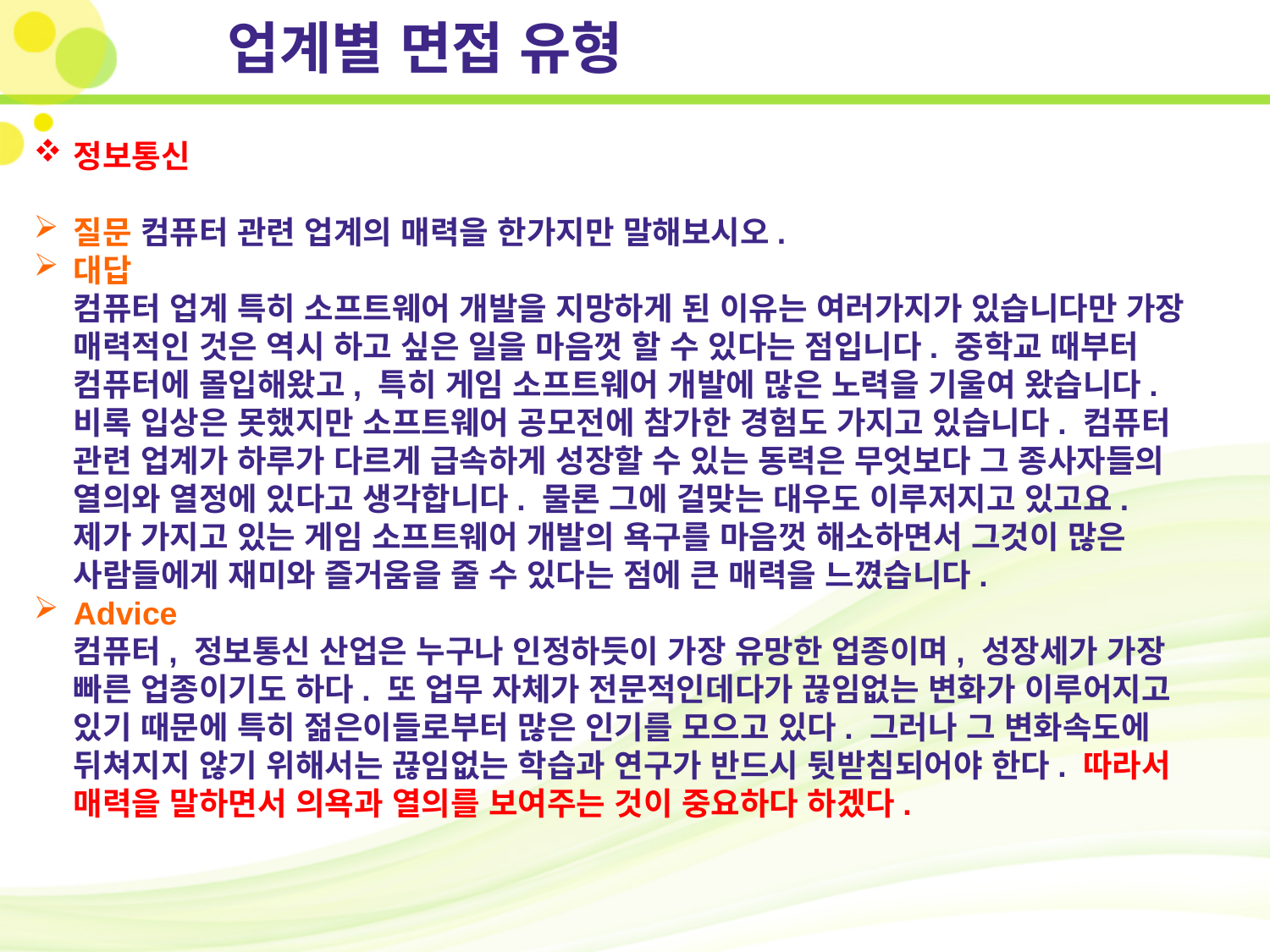

업계별 면접 유형
정보통신

질문 컴퓨터 관련 업계의 매력을 한가지만 말해보시오.
대답
컴퓨터 업계 특히 소프트웨어 개발을 지망하게 된 이유는 여러가지가 있습니다만 가장 매력적인 것은 역시 하고 싶은 일을 마음껏 할 수 있다는 점입니다. 중학교 때부터 컴퓨터에 몰입해왔고, 특히 게임 소프트웨어 개발에 많은 노력을 기울여 왔습니다. 비록 입상은 못했지만 소프트웨어 공모전에 참가한 경험도 가지고 있습니다. 컴퓨터 관련 업계가 하루가 다르게 급속하게 성장할 수 있는 동력은 무엇보다 그 종사자들의 열의와 열정에 있다고 생각합니다. 물론 그에 걸맞는 대우도 이루저지고 있고요. 제가 가지고 있는 게임 소프트웨어 개발의 욕구를 마음껏 해소하면서 그것이 많은 사람들에게 재미와 즐거움을 줄 수 있다는 점에 큰 매력을 느꼈습니다.
Advice
컴퓨터, 정보통신 산업은 누구나 인정하듯이 가장 유망한 업종이며, 성장세가 가장 빠른 업종이기도 하다. 또 업무 자체가 전문적인데다가 끊임없는 변화가 이루어지고 있기 때문에 특히 젊은이들로부터 많은 인기를 모으고 있다. 그러나 그 변화속도에 뒤쳐지지 않기 위해서는 끊임없는 학습과 연구가 반드시 뒷받침되어야 한다. 따라서 매력을 말하면서 의욕과 열의를 보여주는 것이 중요하다 하겠다.